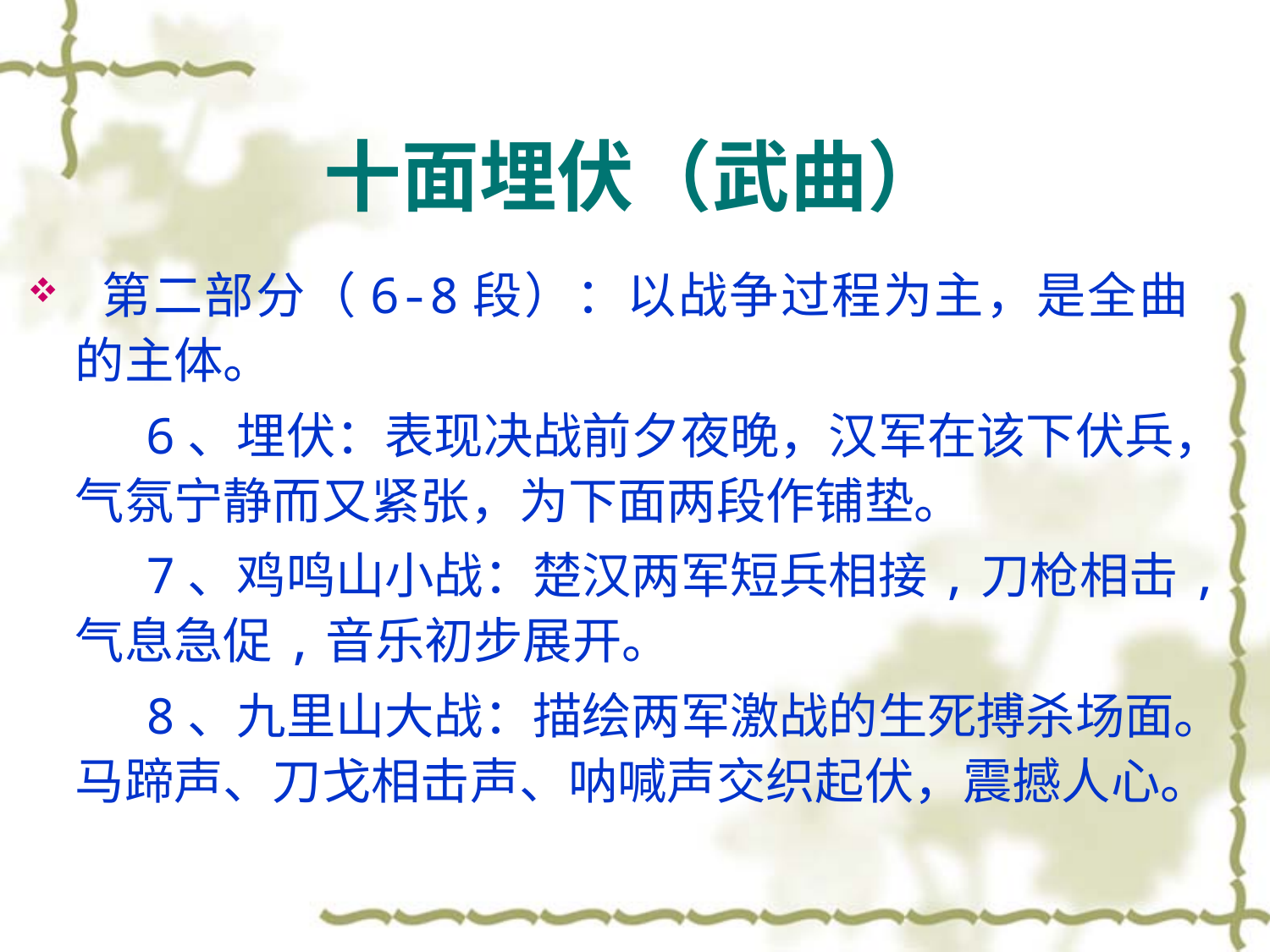

# 十面埋伏（武曲）
 第二部分（6-8段）：以战争过程为主，是全曲的主体。
    6、埋伏：表现决战前夕夜晚，汉军在该下伏兵，气氛宁静而又紧张，为下面两段作铺垫。
    7、鸡鸣山小战：楚汉两军短兵相接,刀枪相击,气息急促,音乐初步展开。
    8、九里山大战：描绘两军激战的生死搏杀场面。马蹄声、刀戈相击声、呐喊声交织起伏，震撼人心。